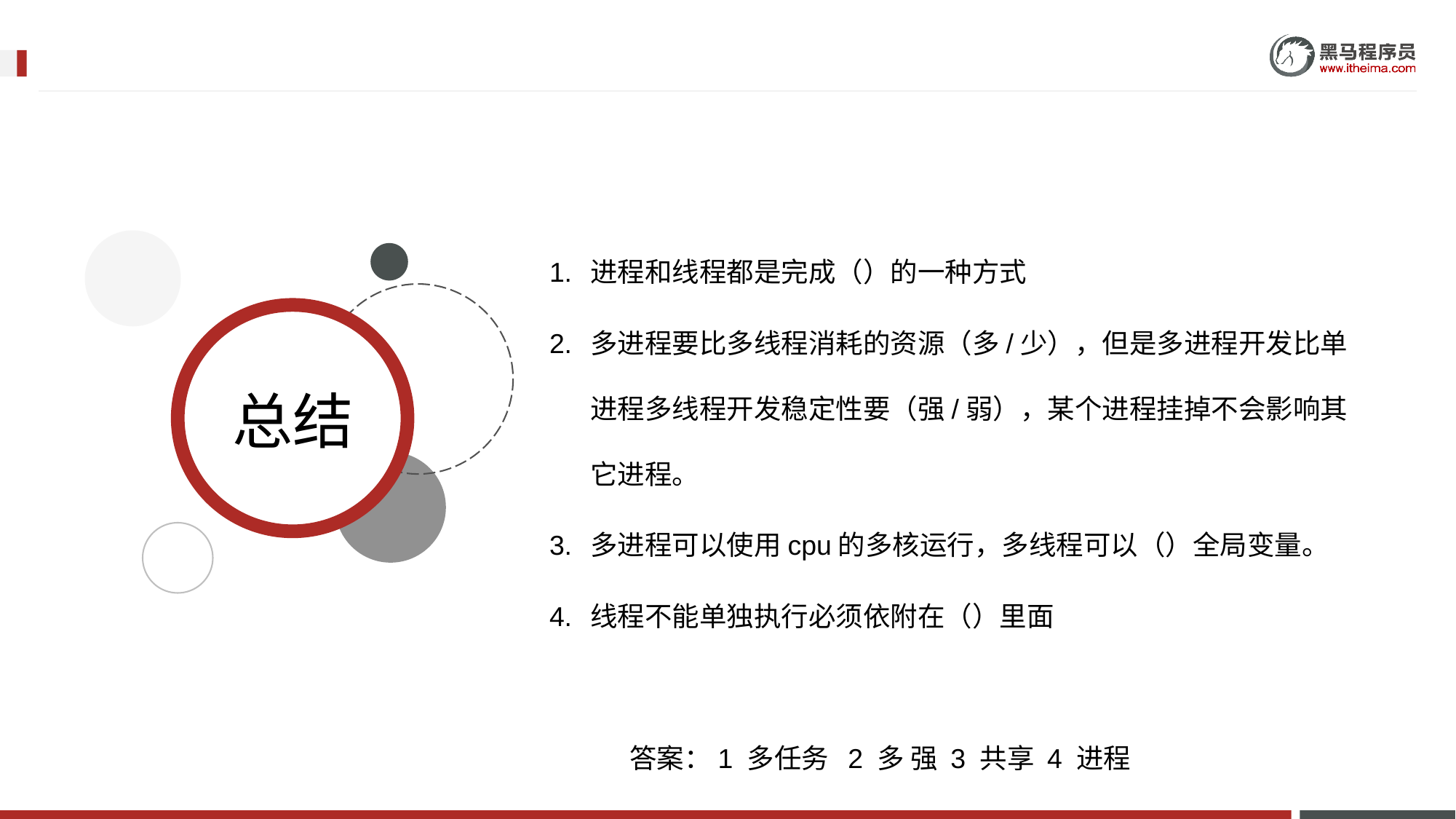

进程和线程都是完成（）的一种方式
多进程要比多线程消耗的资源（多/少），但是多进程开发比单进程多线程开发稳定性要（强/弱），某个进程挂掉不会影响其它进程。
多进程可以使用cpu的多核运行，多线程可以（）全局变量。
线程不能单独执行必须依附在（）里面
答案：1 多任务  2 多 强 3 共享 4 进程